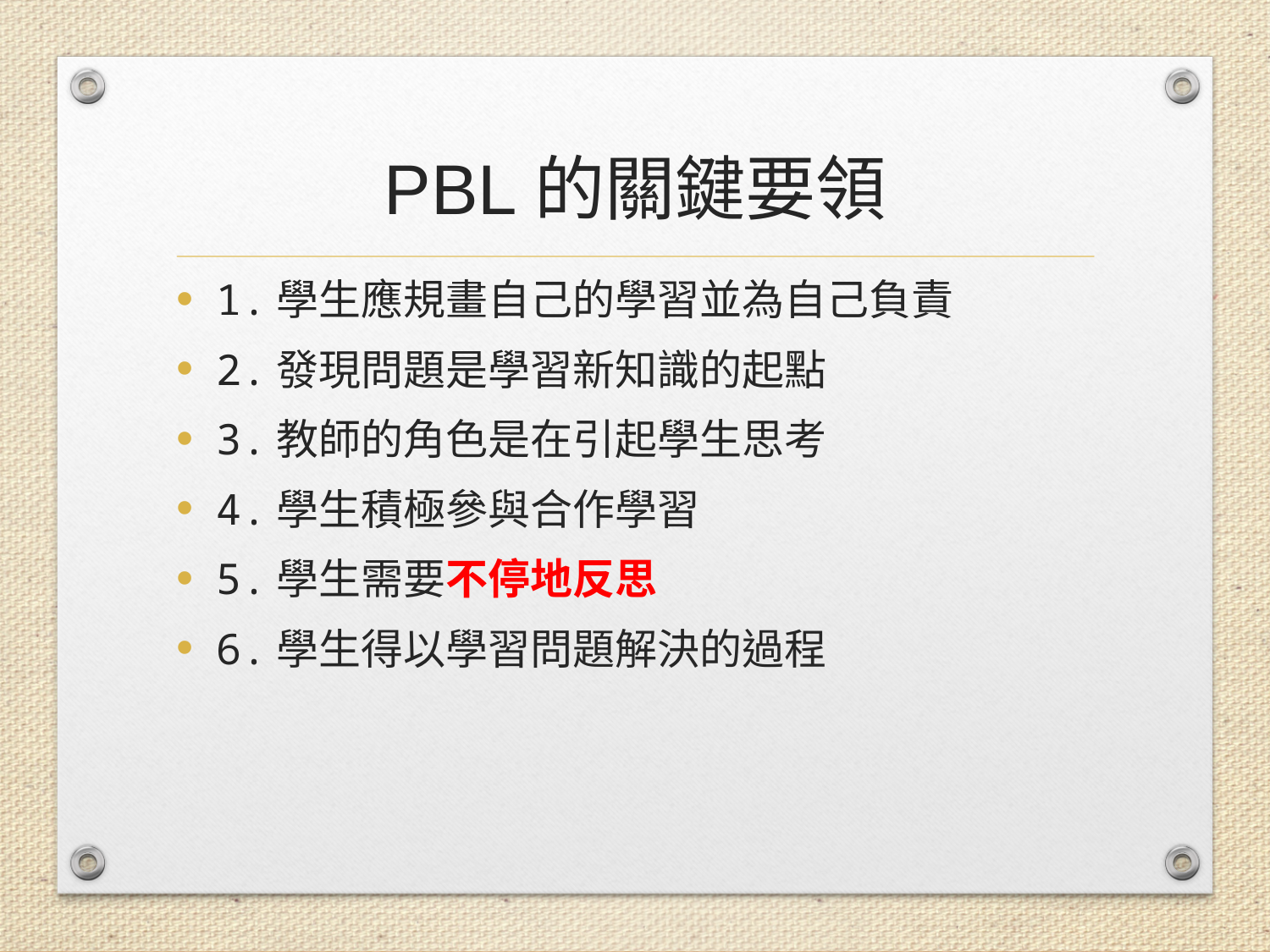

# PBL的關鍵要領
1.學生應規畫自己的學習並為自己負責
2.發現問題是學習新知識的起點
3.教師的角色是在引起學生思考
4.學生積極參與合作學習
5.學生需要不停地反思
6.學生得以學習問題解決的過程